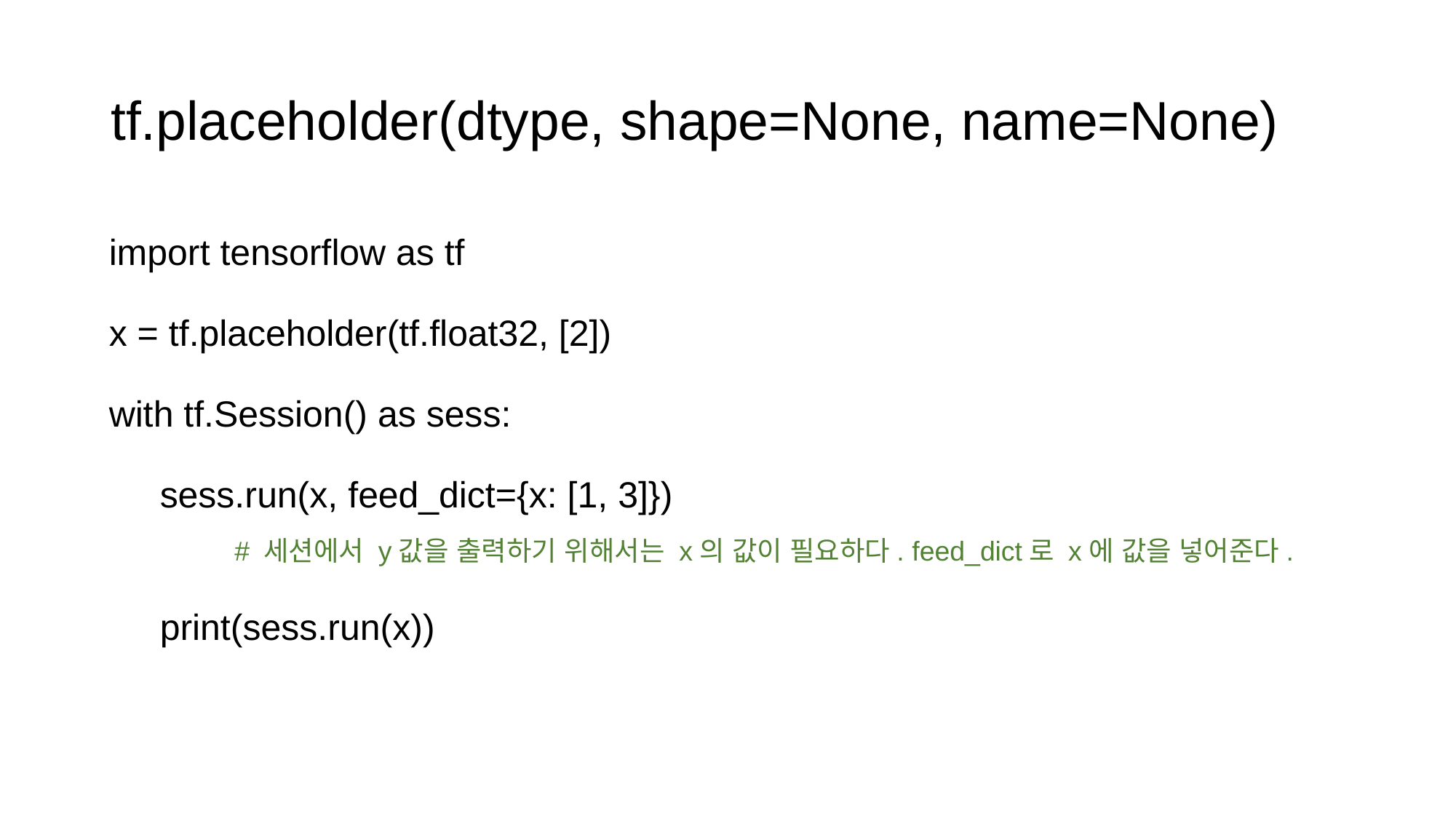

# tf.placeholder(dtype, shape=None, name=None)
import tensorflow as tf
x = tf.placeholder(tf.float32, [2])
with tf.Session() as sess:
     sess.run(x, feed_dict={x: [1, 3]})
               # 세션에서 y값을 출력하기 위해서는 x의 값이 필요하다. feed_dict로 x에 값을 넣어준다.
     print(sess.run(x))